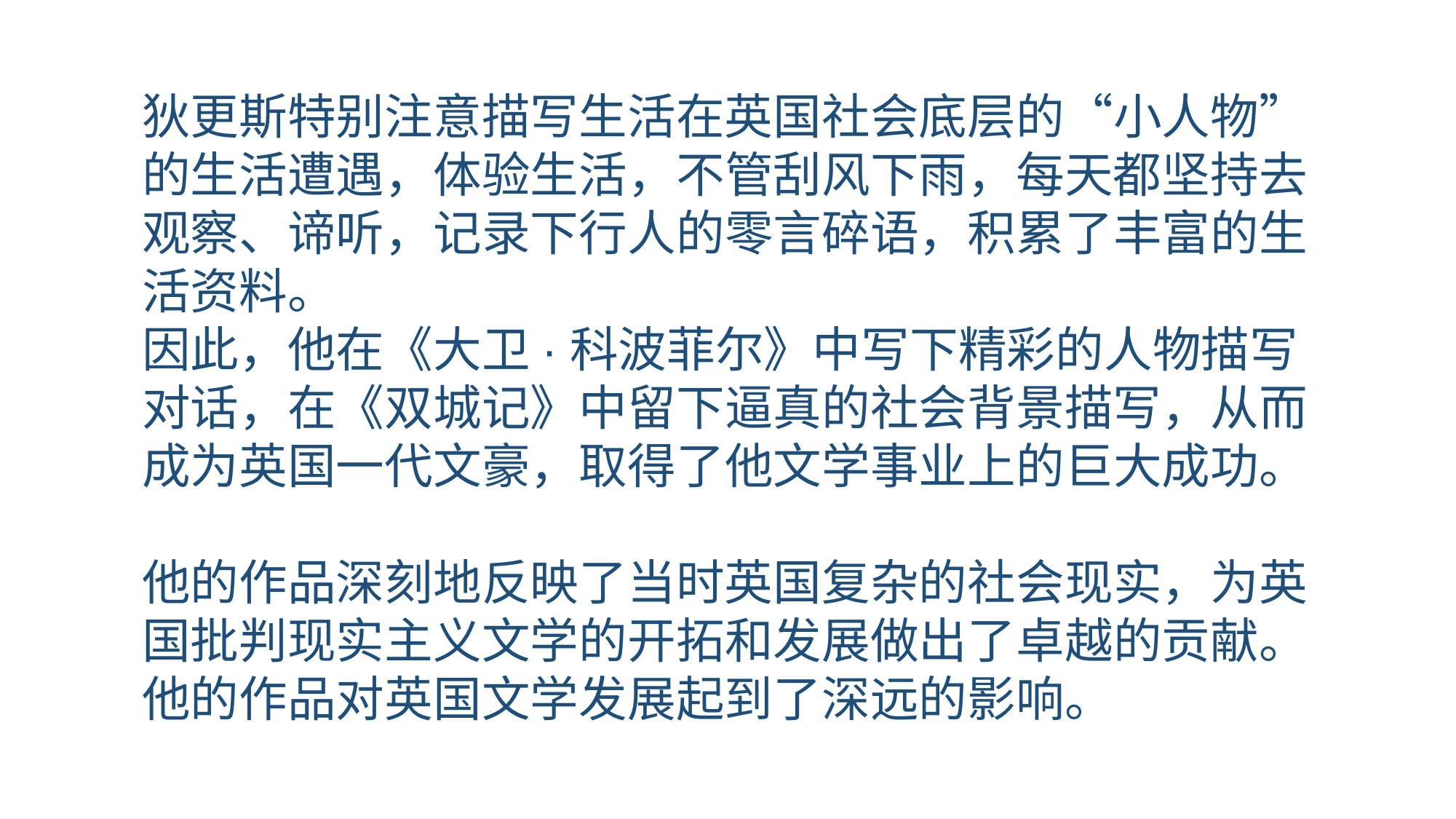

狄更斯特别注意描写生活在英国社会底层的“小人物”的生活遭遇，体验生活，不管刮风下雨，每天都坚持去观察、谛听，记录下行人的零言碎语，积累了丰富的生活资料。
因此，他在《大卫·科波菲尔》中写下精彩的人物描写对话，在《双城记》中留下逼真的社会背景描写，从而成为英国一代文豪，取得了他文学事业上的巨大成功。

他的作品深刻地反映了当时英国复杂的社会现实，为英国批判现实主义文学的开拓和发展做出了卓越的贡献。他的作品对英国文学发展起到了深远的影响。